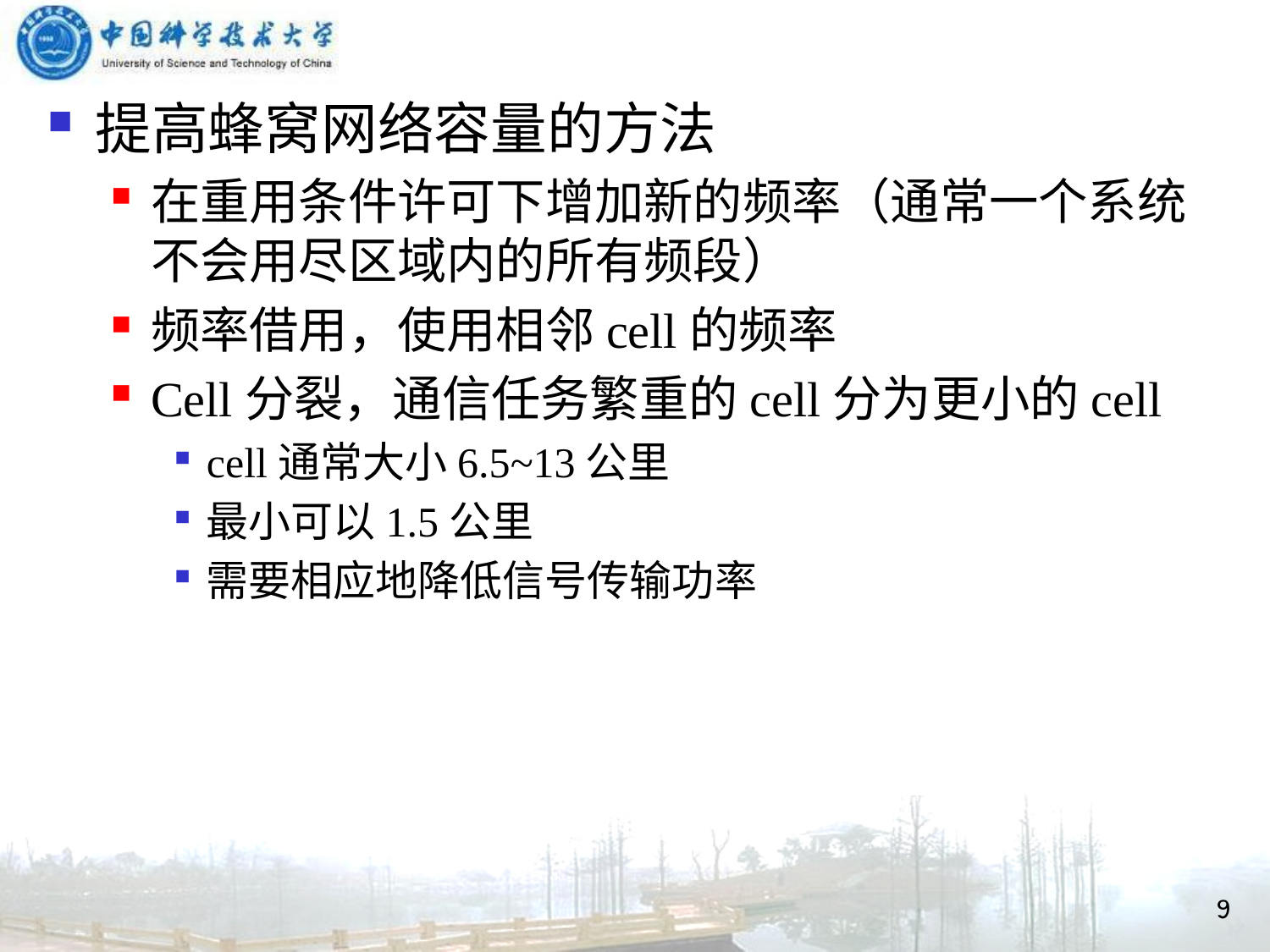

提高蜂窝网络容量的方法
在重用条件许可下增加新的频率（通常一个系统不会用尽区域内的所有频段）
频率借用，使用相邻cell的频率
Cell分裂，通信任务繁重的cell分为更小的cell
cell通常大小6.5~13公里
最小可以1.5公里
需要相应地降低信号传输功率
9